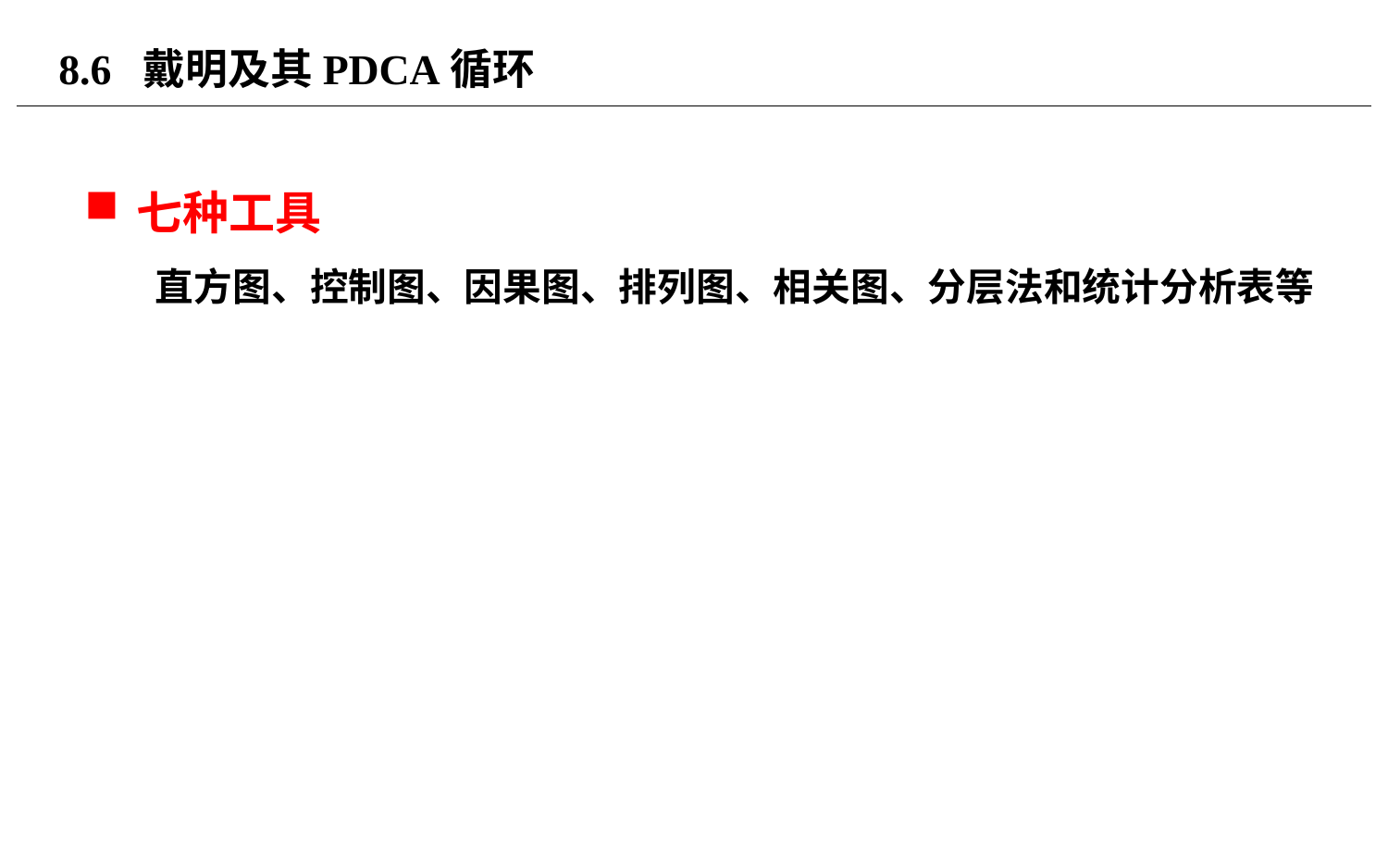

# 8.6  戴明及其PDCA循环
七种工具
       直方图、控制图、因果图、排列图、相关图、分层法和统计分析表等